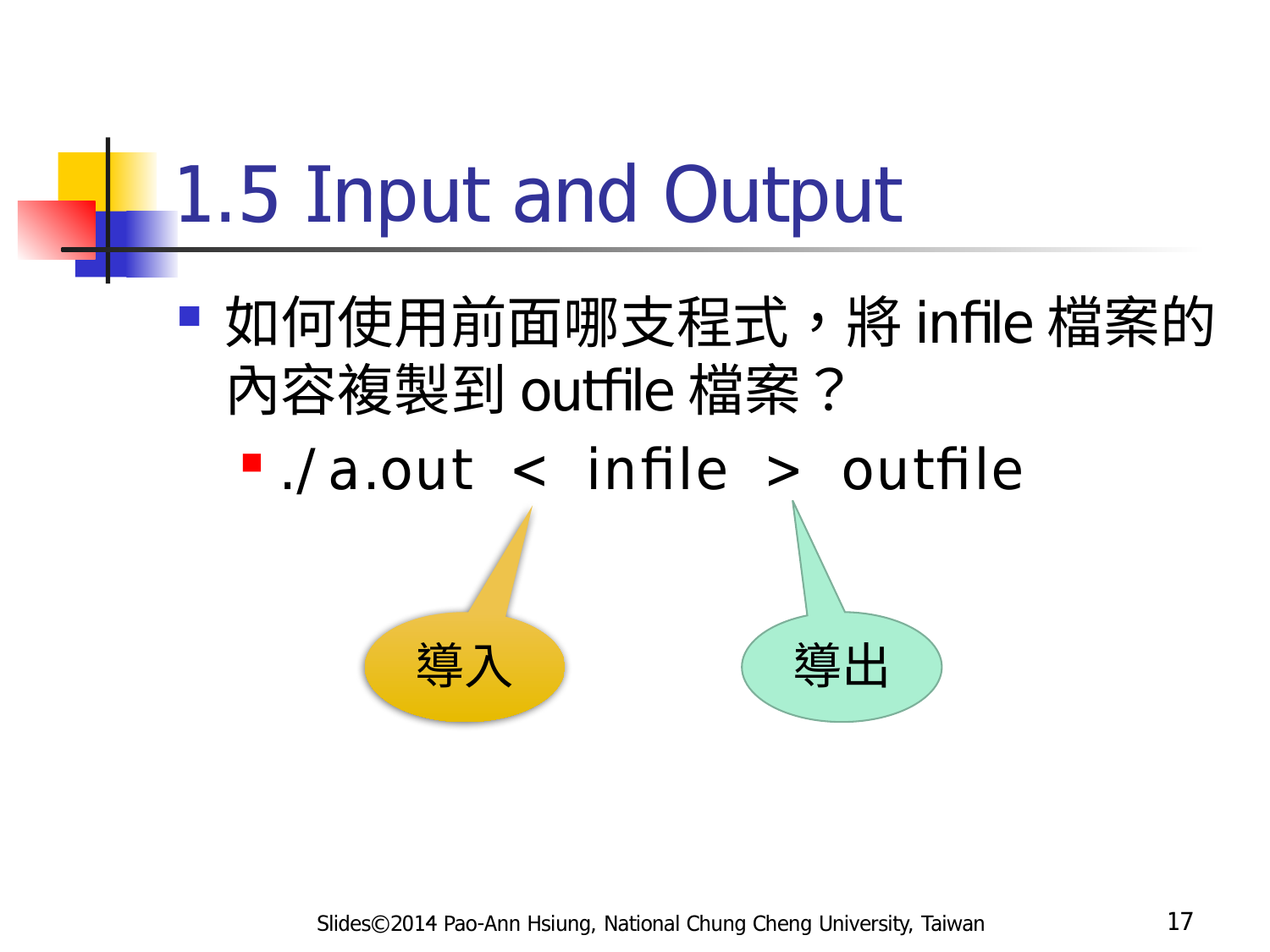

# 1.5 Input and Output
如何使用前面哪支程式，將infile檔案的內容複製到outfile檔案？
./a.out  <  infile  >  outfile
導入
導出
Slides©2014 Pao-Ann Hsiung, National Chung Cheng University, Taiwan
17